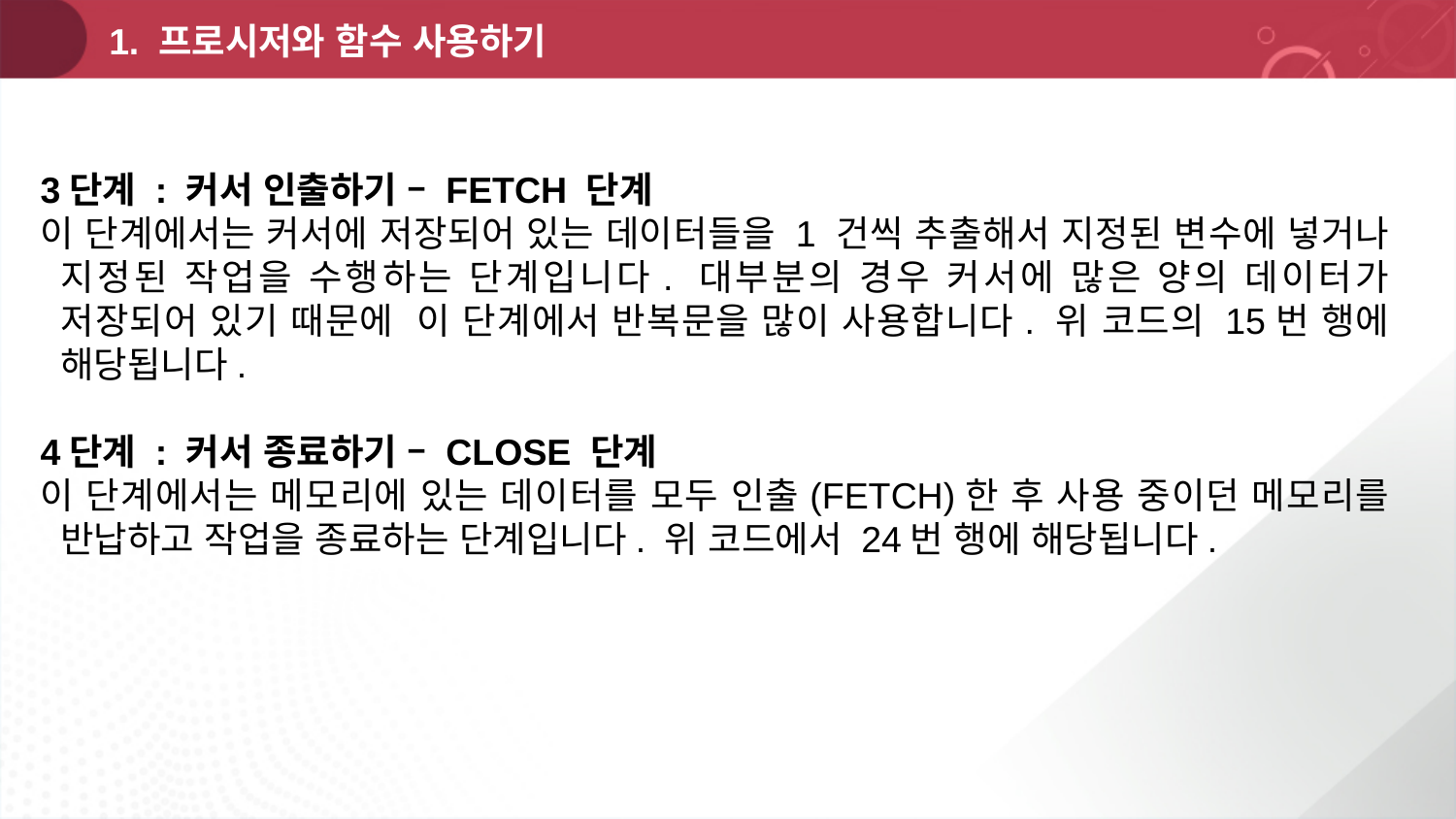

1. 프로시저와 함수 사용하기
3단계 : 커서 인출하기 – FETCH 단계
이 단계에서는 커서에 저장되어 있는 데이터들을 1 건씩 추출해서 지정된 변수에 넣거나 지정된 작업을 수행하는 단계입니다. 대부분의 경우 커서에 많은 양의 데이터가 저장되어 있기 때문에  이 단계에서 반복문을 많이 사용합니다. 위 코드의 15번 행에 해당됩니다.

4단계 : 커서 종료하기 – CLOSE 단계
이 단계에서는 메모리에 있는 데이터를 모두 인출(FETCH)한 후 사용 중이던 메모리를 반납하고 작업을 종료하는 단계입니다. 위 코드에서 24번 행에 해당됩니다.